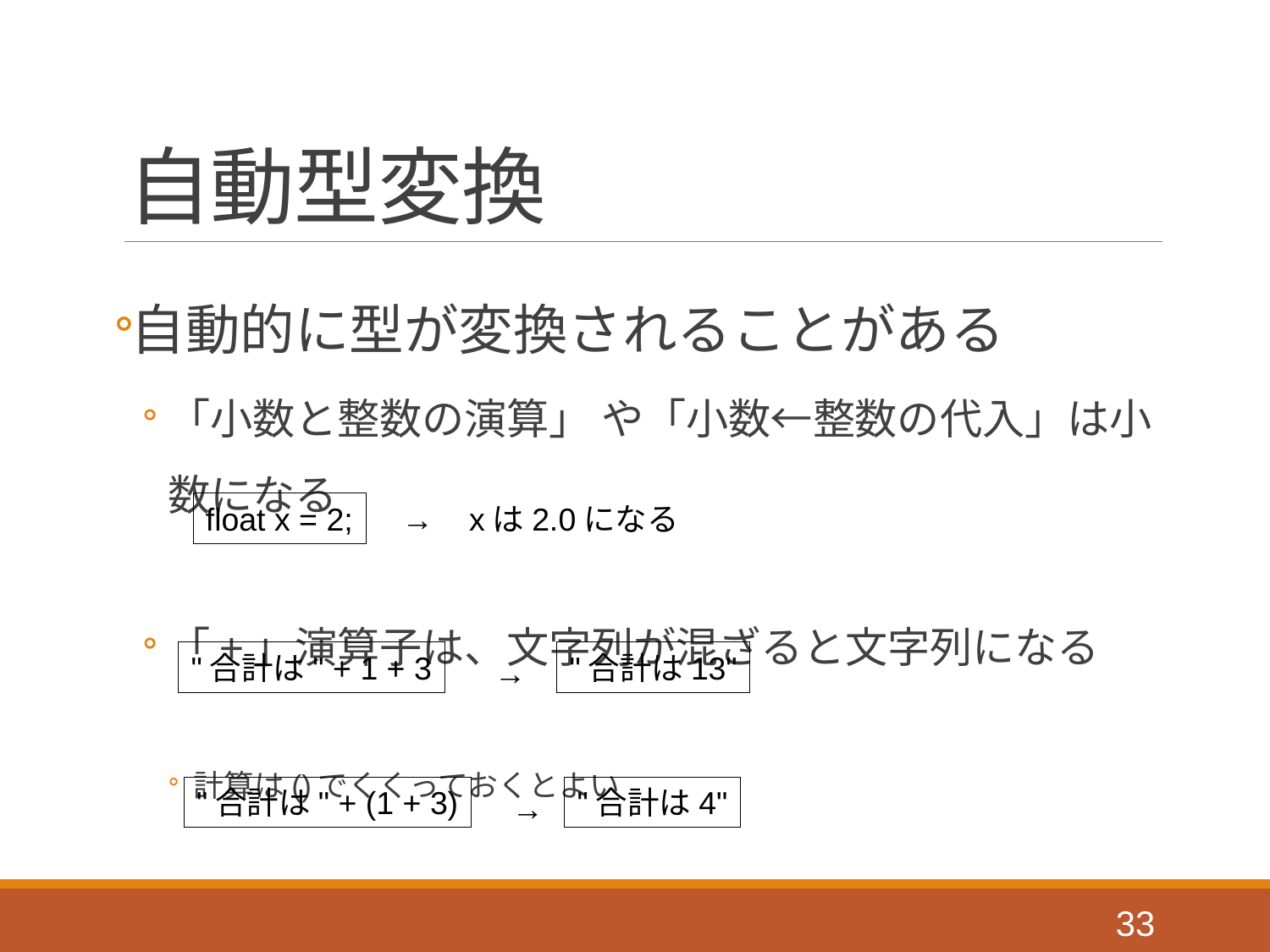

# 自動型変換
自動的に型が変換されることがある
「小数と整数の演算」 や「小数←整数の代入」は小数になる

「+」演算子は、文字列が混ざると文字列になる

計算は()でくくっておくとよい
float x = 2;
→    xは2.0になる
"合計は" + 1 + 3
"合計は13"
→
"合計は" + (1 + 3)
"合計は4"
→
33